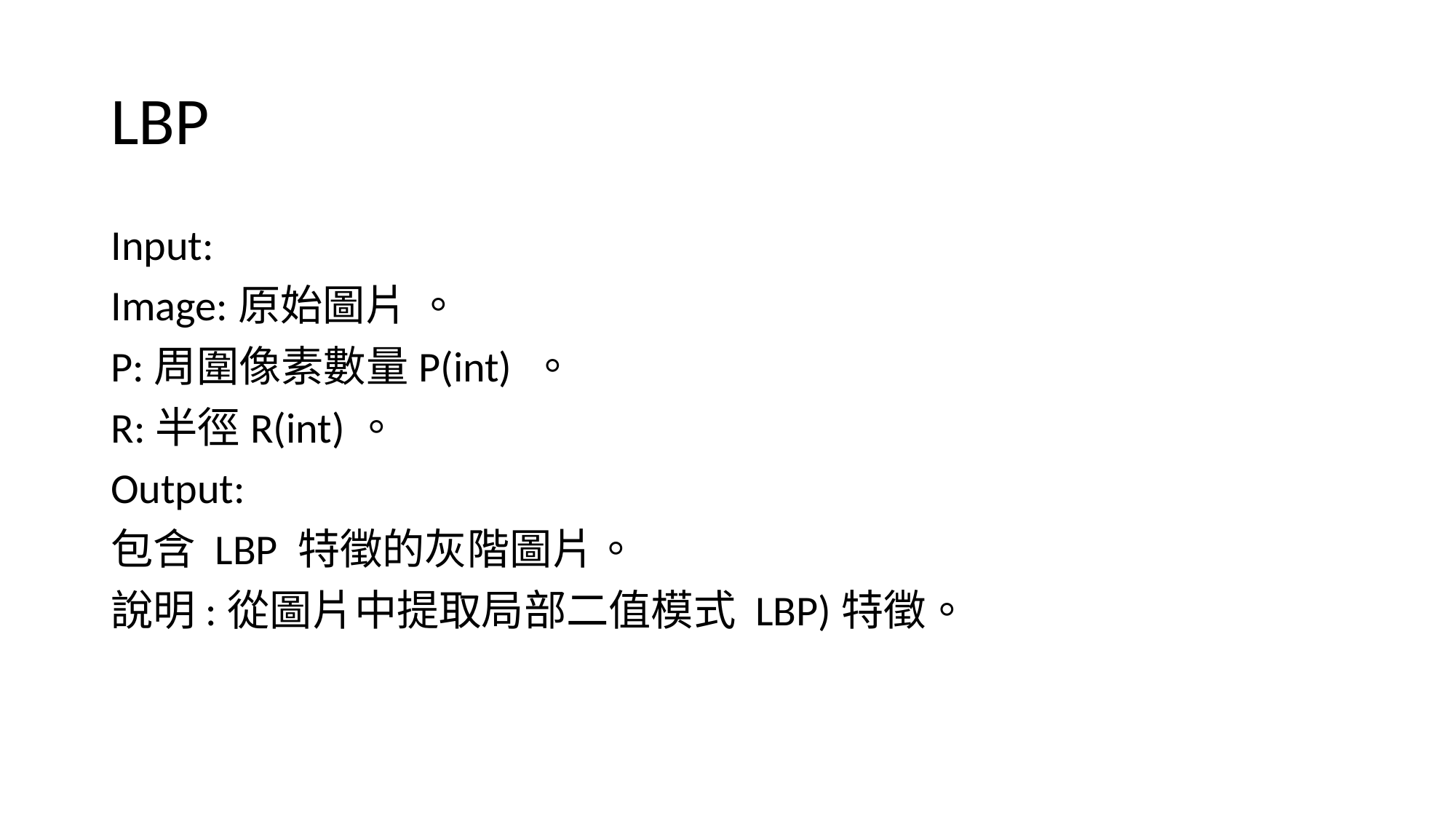

# LBP
Input:
Image:原始圖片 。
P:周圍像素數量P(int) 。
R:半徑R(int)。
Output:
包含 LBP 特徵的灰階圖片。
說明:從圖片中提取局部二值模式 LBP)特徵。